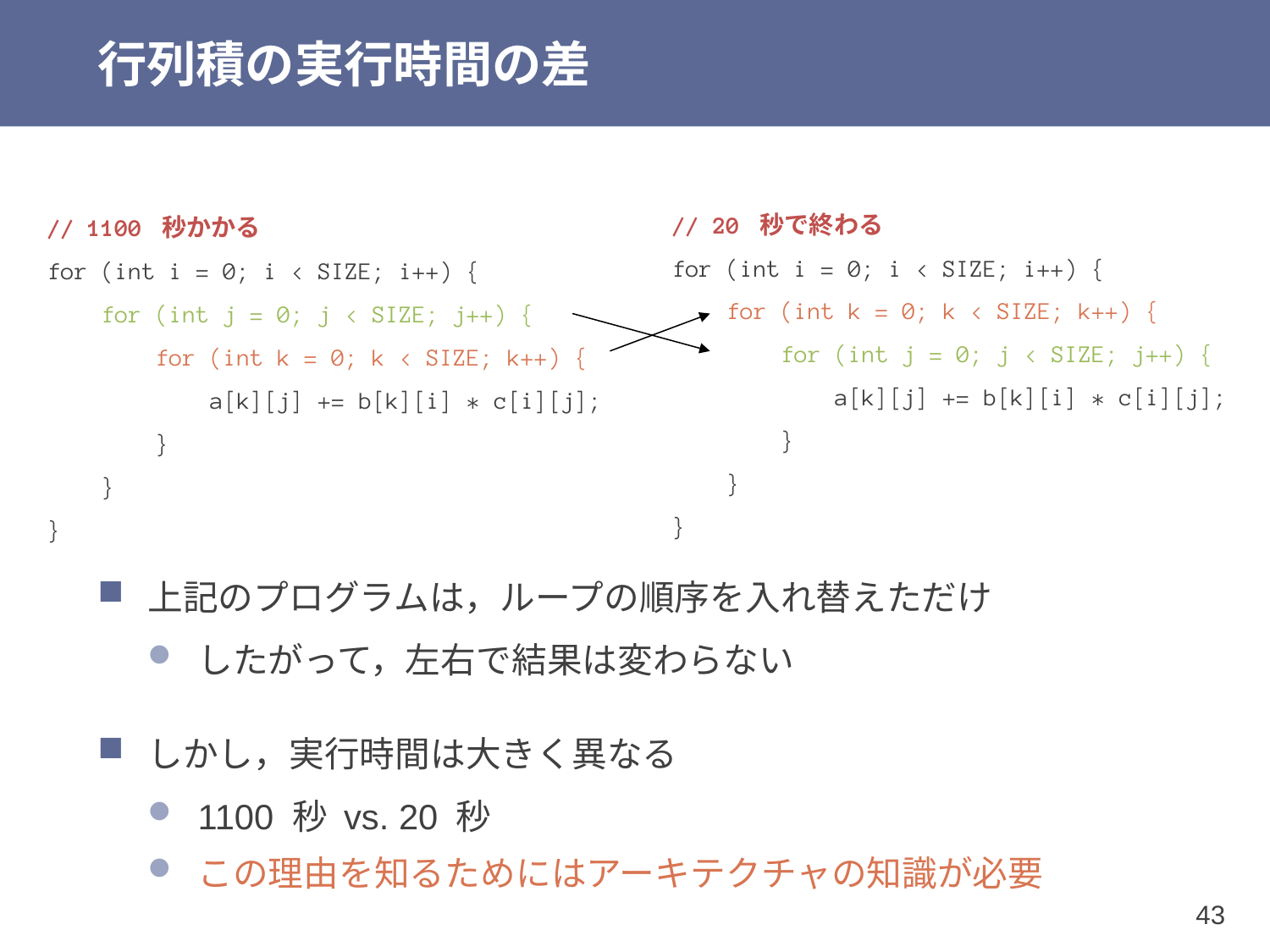

# 行列積の実行時間の差
// 1100 秒かかる
for (int i = 0; i < SIZE; i++) {
    for (int j = 0; j < SIZE; j++) {
        for (int k = 0; k < SIZE; k++) {
            a[k][j] += b[k][i] * c[i][j];
        }
    }
}
// 20 秒で終わる
for (int i = 0; i < SIZE; i++) {
    for (int k = 0; k < SIZE; k++) {
        for (int j = 0; j < SIZE; j++) {
            a[k][j] += b[k][i] * c[i][j];
        }
    }
}

上記のプログラムは，ループの順序を入れ替えただけ
したがって，左右で結果は変わらない
しかし，実行時間は大きく異なる
1100 秒 vs. 20 秒
この理由を知るためにはアーキテクチャの知識が必要